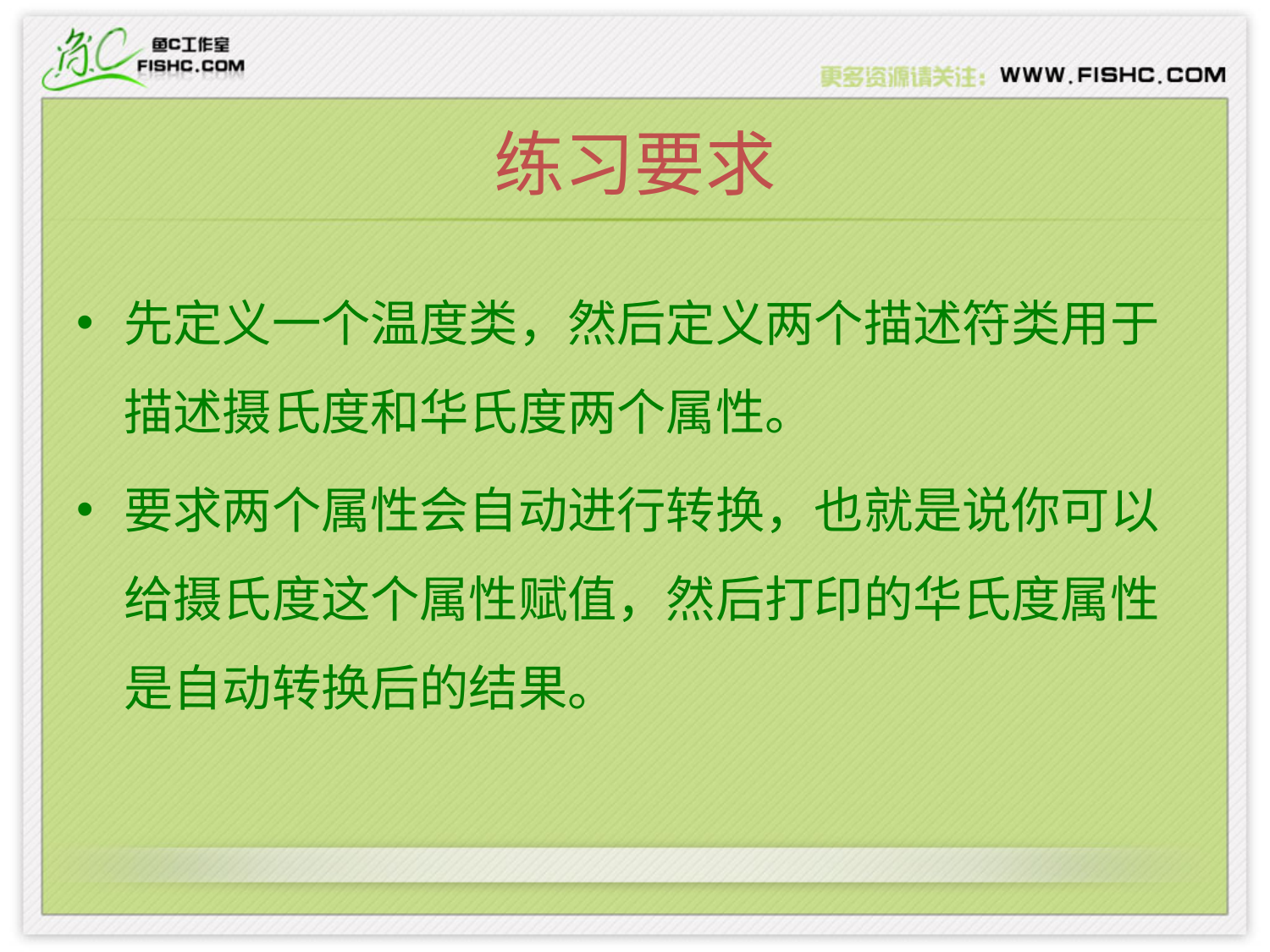

# 练习要求
先定义一个温度类，然后定义两个描述符类用于描述摄氏度和华氏度两个属性。
要求两个属性会自动进行转换，也就是说你可以给摄氏度这个属性赋值，然后打印的华氏度属性是自动转换后的结果。